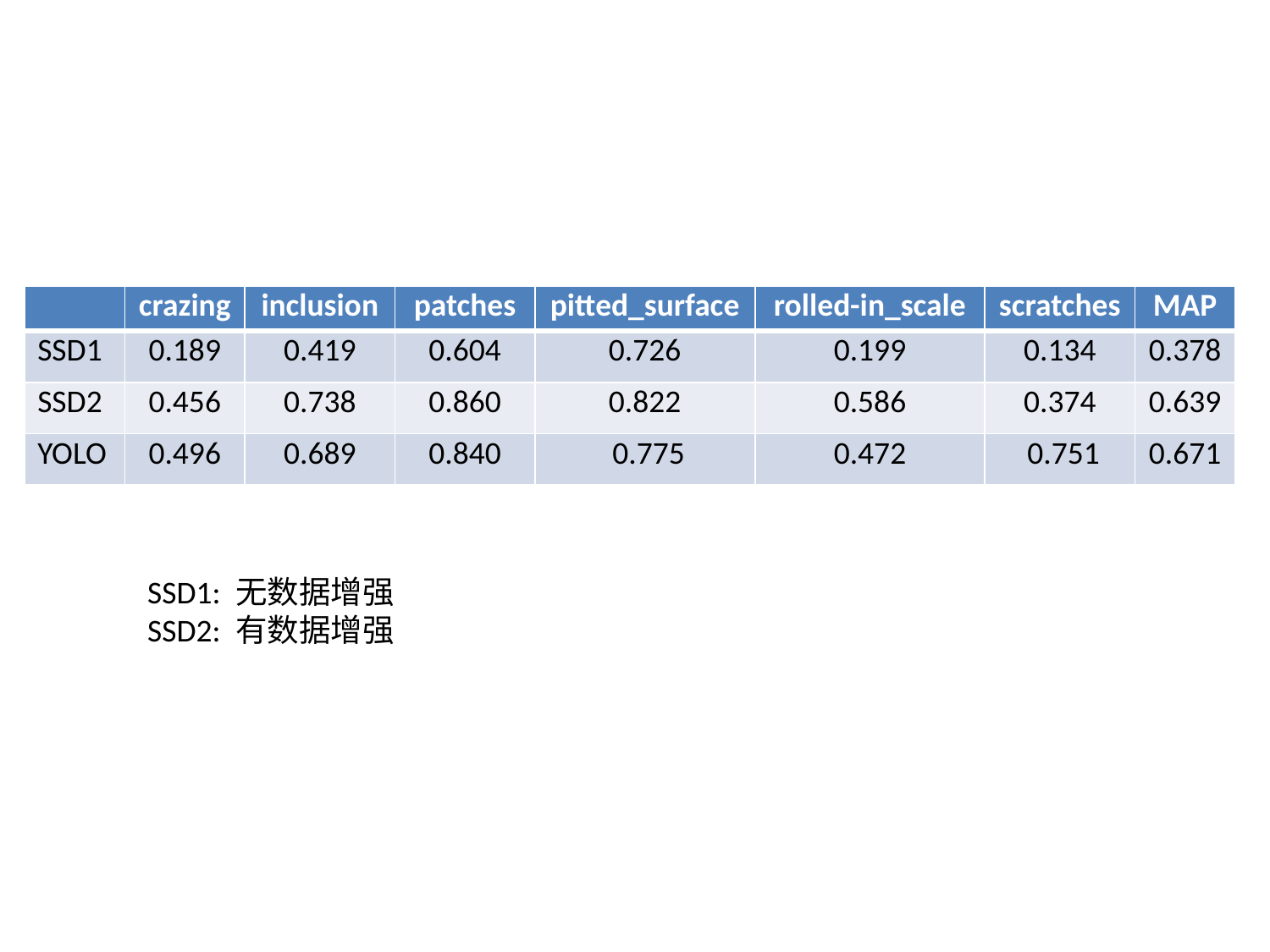

|  | crazing | inclusion | patches | pitted\_surface | rolled-in\_scale | scratches | MAP |
| --- | --- | --- | --- | --- | --- | --- | --- |
| SSD1 | 0.189 | 0.419 | 0.604 | 0.726 | 0.199 | 0.134 | 0.378 |
| SSD2 | 0.456 | 0.738 | 0.860 | 0.822 | 0.586 | 0.374 | 0.639 |
| YOLO | 0.496 | 0.689 | 0.840 | 0.775 | 0.472 | 0.751 | 0.671 |
SSD1: 无数据增强
SSD2: 有数据增强